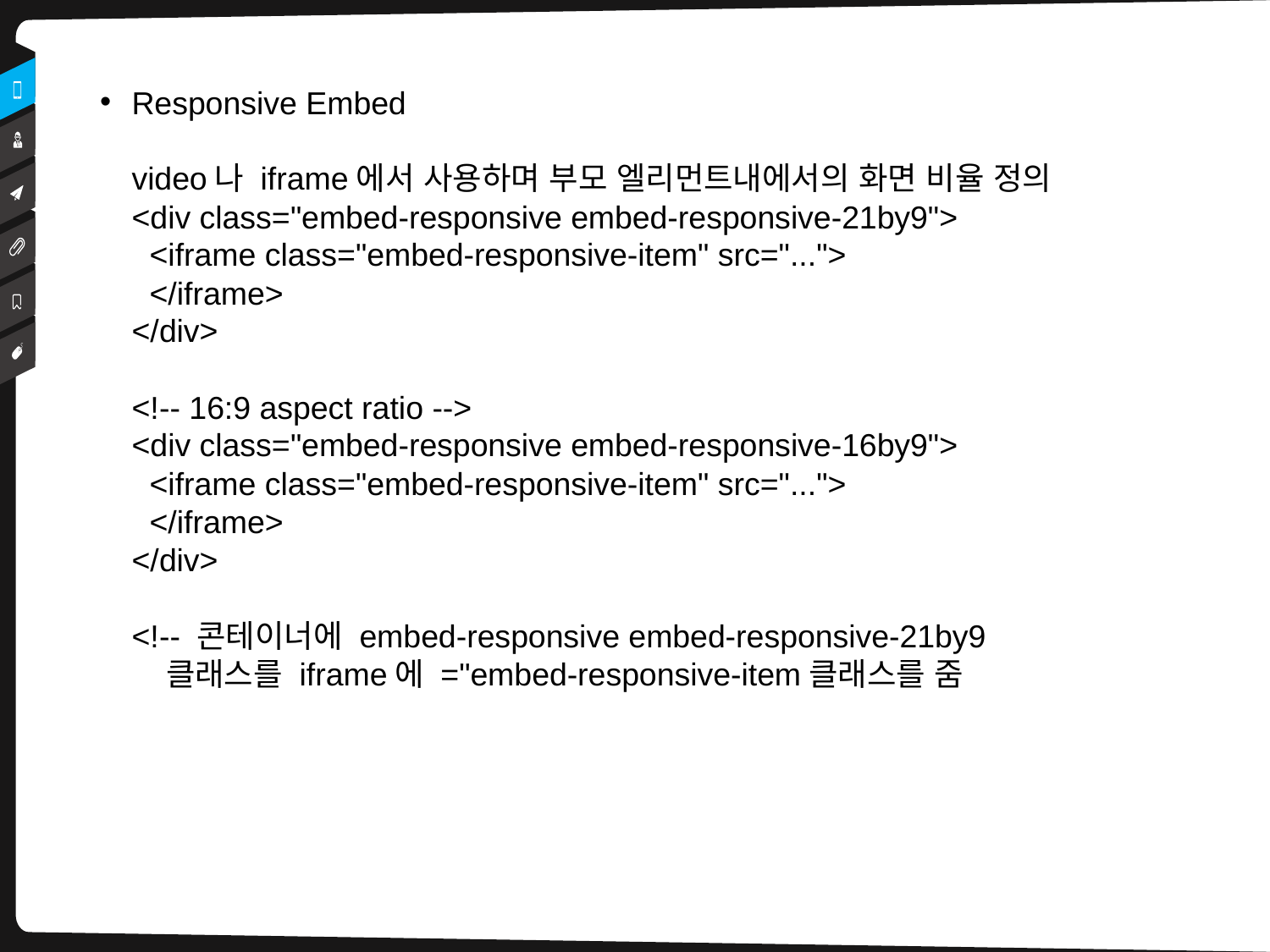

Responsive Embed
video나 iframe에서 사용하며 부모 엘리먼트내에서의 화면 비율 정의
<div class="embed-responsive embed-responsive-21by9">
  <iframe class="embed-responsive-item" src="...">
  </iframe>
</div>
<!-- 16:9 aspect ratio -->
<div class="embed-responsive embed-responsive-16by9">
  <iframe class="embed-responsive-item" src="...">
  </iframe>
</div>
<!-- 콘테이너에 embed-responsive embed-responsive-21by9
   클래스를 iframe에 ="embed-responsive-item클래스를 줌